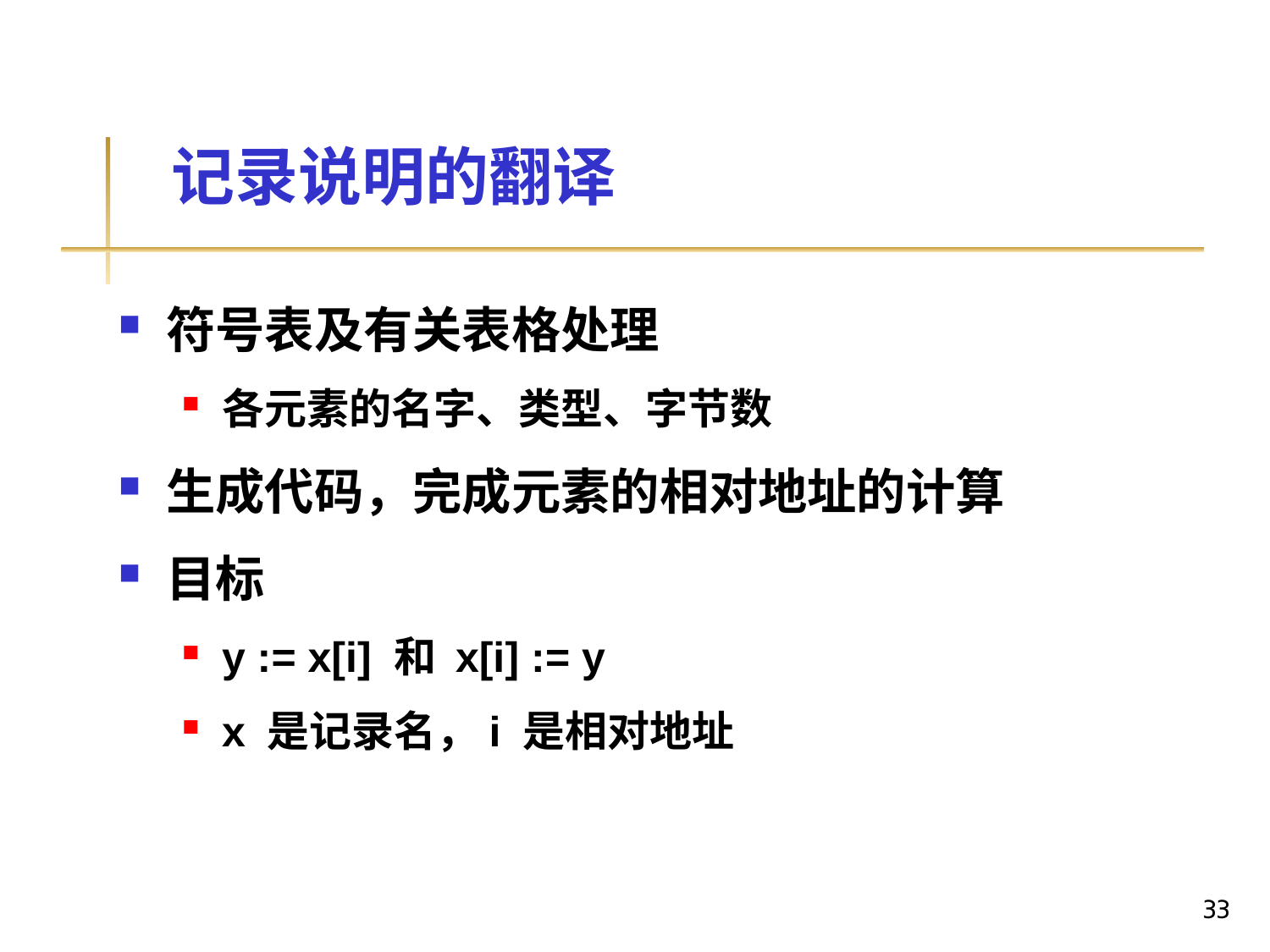

# 记录说明的翻译
符号表及有关表格处理
各元素的名字、类型、字节数
生成代码，完成元素的相对地址的计算
目标
y := x[i] 和 x[i] := y
x 是记录名，i 是相对地址
33